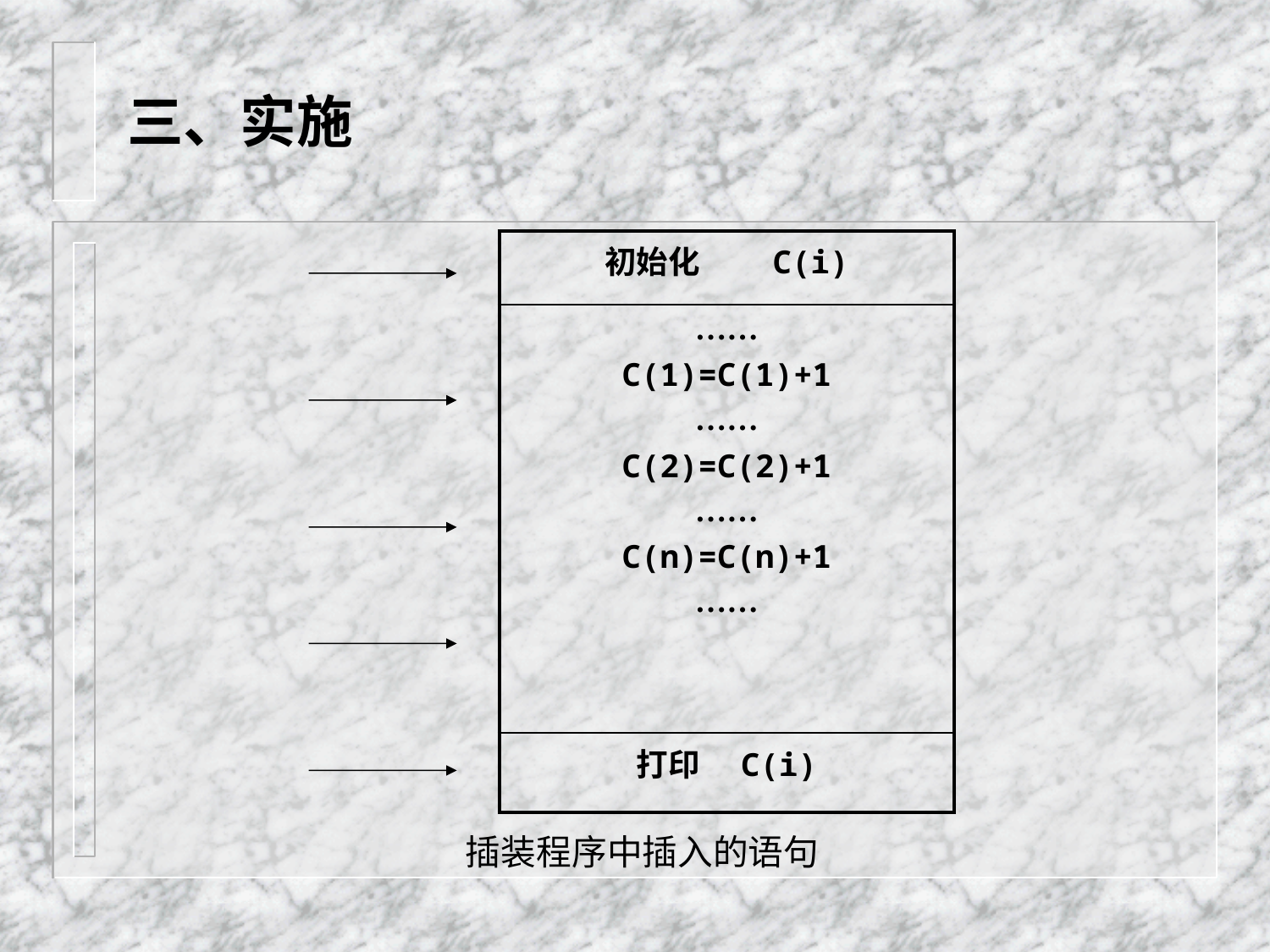

三、实施
| 初始化　　C(i) |
| --- |
| …… C(1)=C(1)+1 …… C(2)=C(2)+1 …… C(n)=C(n)+1 …… |
| 打印　C(i) |

插装程序中插入的语句